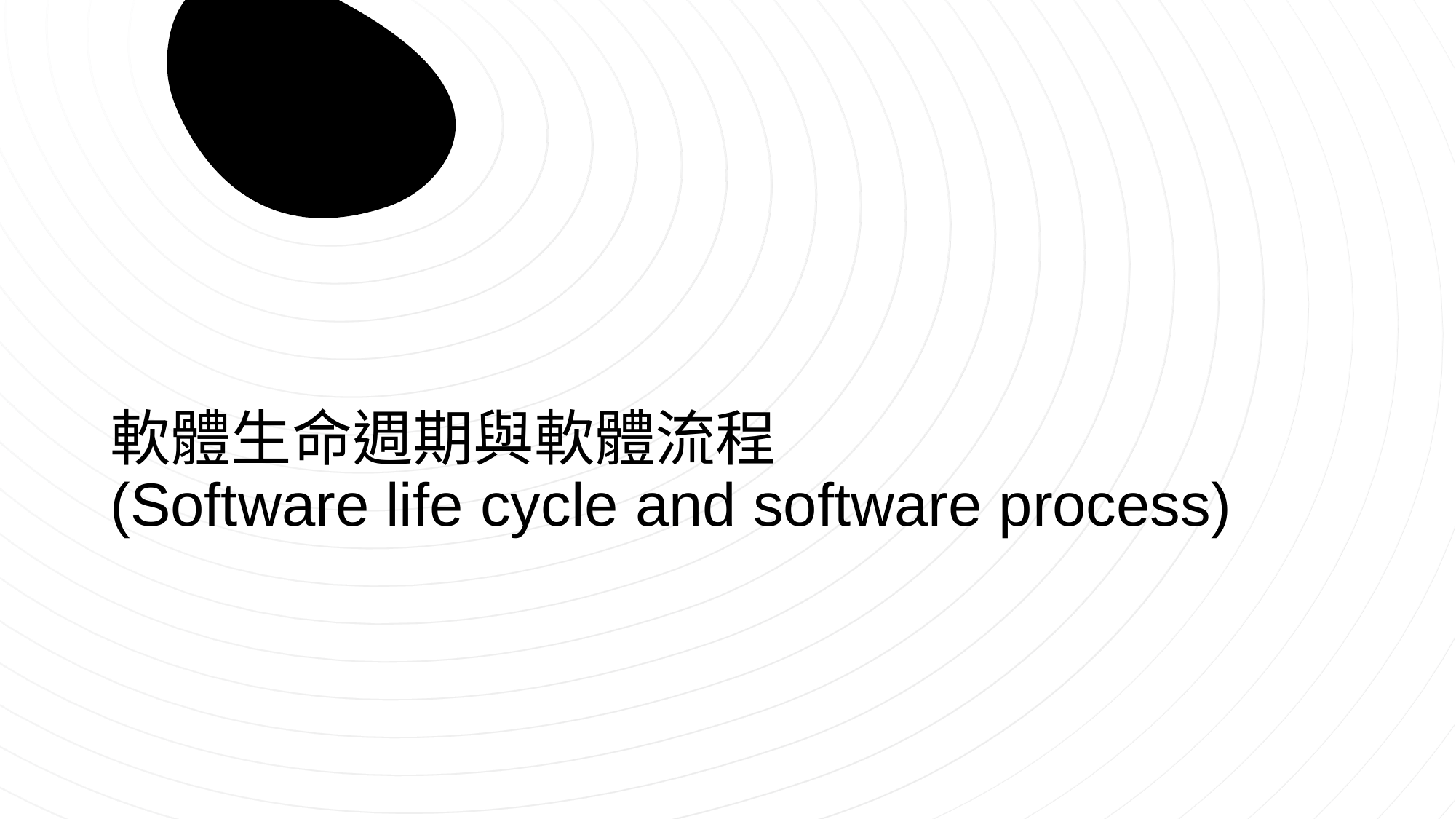

# 軟體生命週期與軟體流程 (Software life cycle and software process)